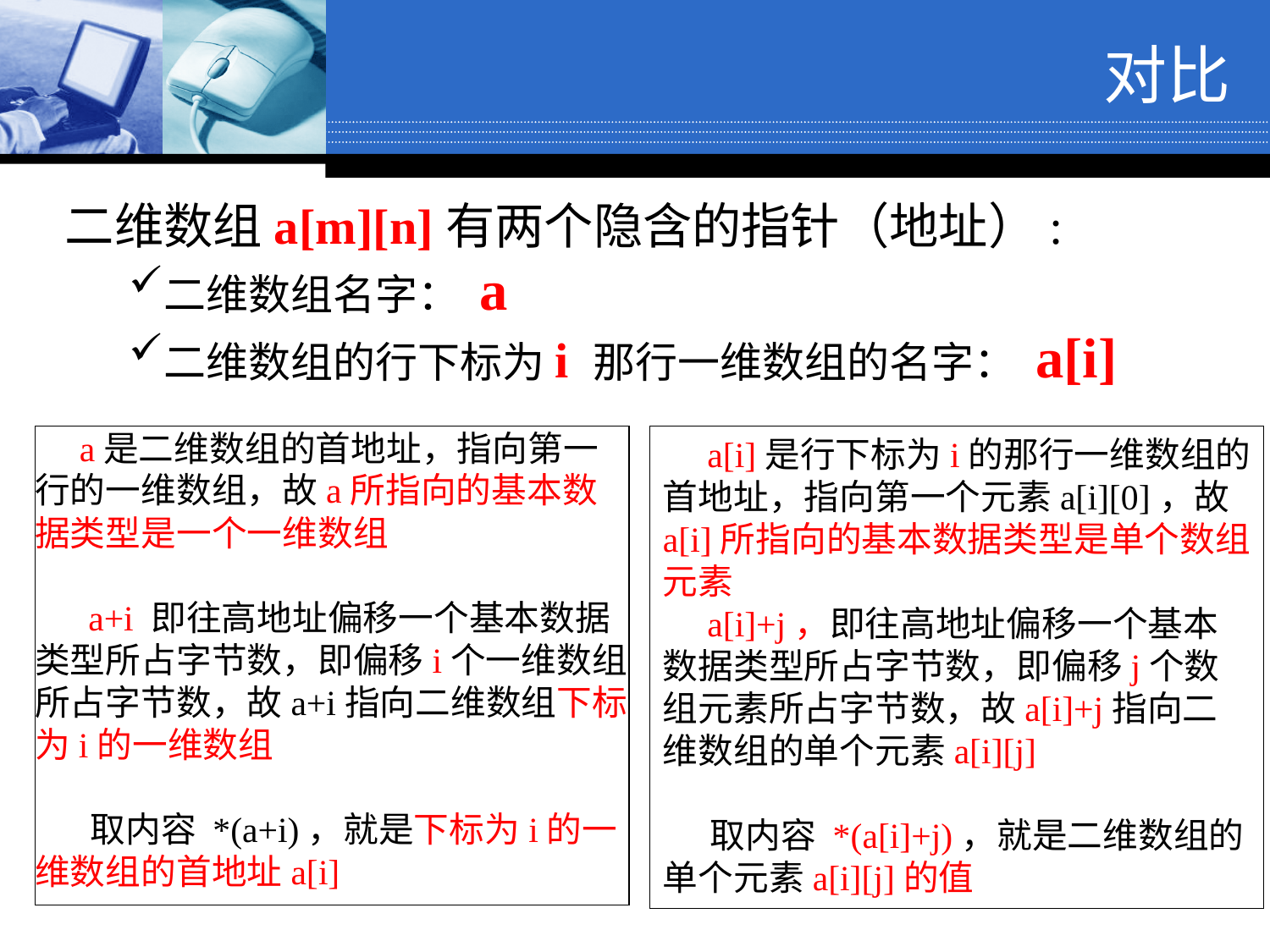

对比
二维数组a[m][n]有两个隐含的指针（地址）:
二维数组名字： a
二维数组的行下标为i 那行一维数组的名字： a[i]

     a是二维数组的首地址，指向第一行的一维数组，故a所指向的基本数据类型是一个一维数组

      a+i 即往高地址偏移一个基本数据类型所占字节数，即偏移i个一维数组所占字节数，故a+i指向二维数组下标为i的一维数组

      取内容 *(a+i)，就是下标为i的一维数组的首地址a[i]
     a[i]是行下标为i的那行一维数组的首地址，指向第一个元素a[i][0]，故a[i]所指向的基本数据类型是单个数组元素
     a[i]+j，即往高地址偏移一个基本数据类型所占字节数，即偏移j个数组元素所占字节数，故a[i]+j指向二维数组的单个元素a[i][j]

     取内容 *(a[i]+j)，就是二维数组的单个元素a[i][j]的值